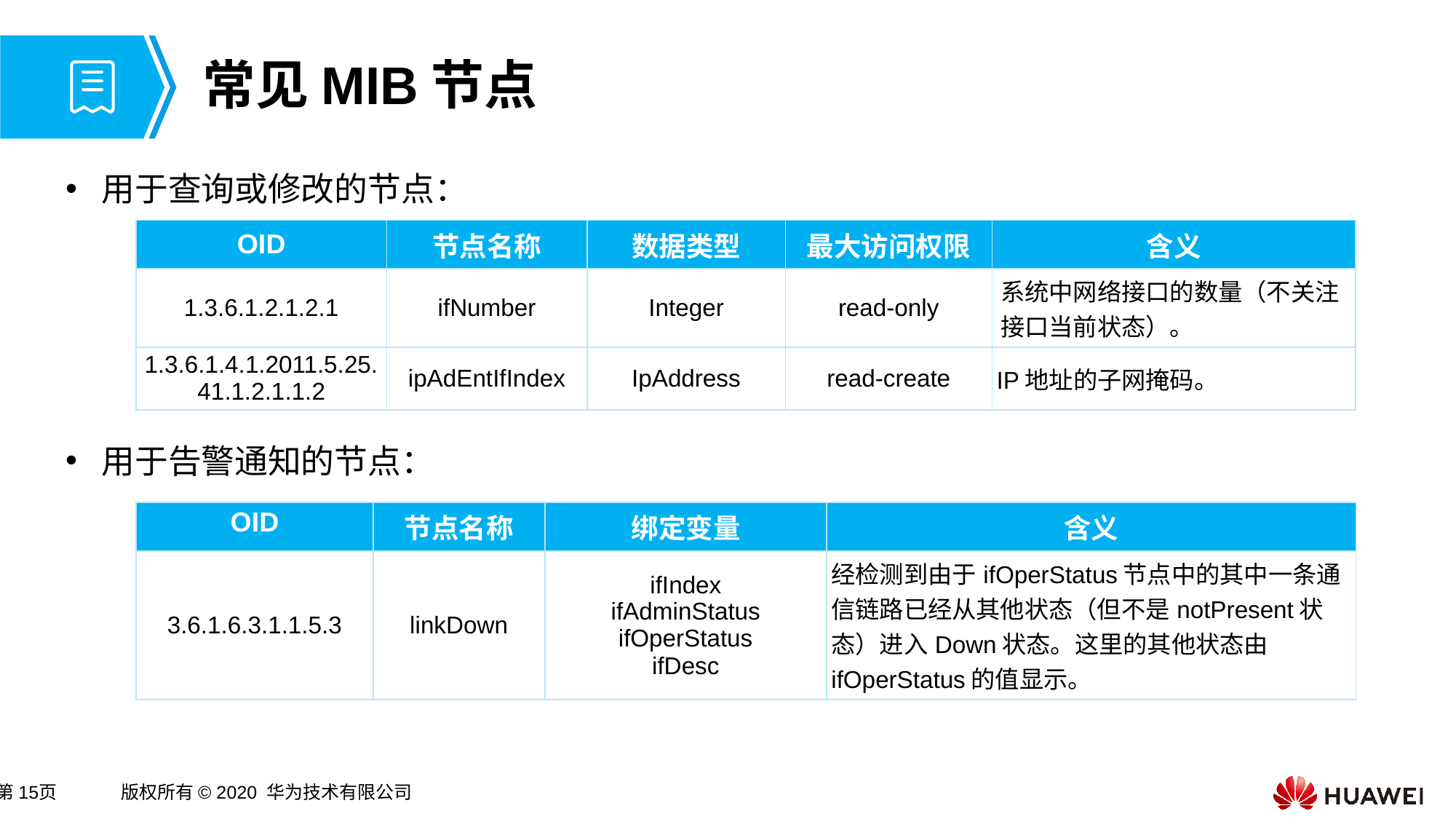

# 常见MIB节点
用于查询或修改的节点：

用于告警通知的节点：

| OID | 节点名称 | 数据类型 | 最大访问权限 | 含义 |
| --- | --- | --- | --- | --- |
| 1.3.6.1.2.1.2.1 | ifNumber | Integer | read-only | 系统中网络接口的数量（不关注接口当前状态）。 |
| 1.3.6.1.4.1.2011.5.25.41.1.2.1.1.2 | ipAdEntIfIndex | IpAddress | read-create | IP地址的子网掩码。 |
| OID | 节点名称 | 绑定变量 | 含义 |
| --- | --- | --- | --- |
| 3.6.1.6.3.1.1.5.3 | linkDown | ifIndex ifAdminStatus ifOperStatus ifDesc | 经检测到由于ifOperStatus节点中的其中一条通信链路已经从其他状态（但不是notPresent状态）进入Down状态。这里的其他状态由ifOperStatus的值显示。 |